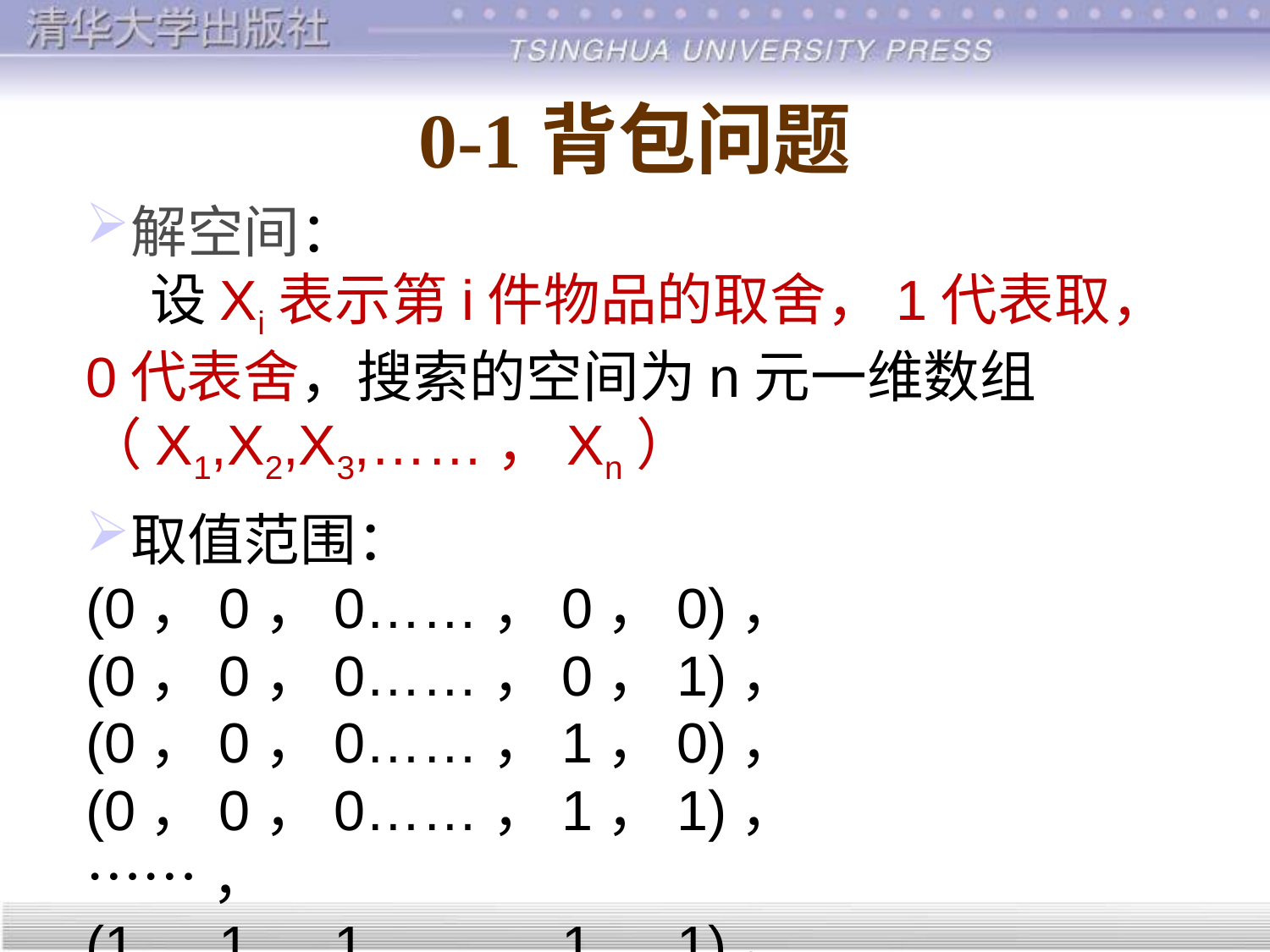

0-1背包问题
解空间：
    设Xi表示第i件物品的取舍，1代表取，0代表舍，搜索的空间为n元一维数组（X1,X2,X3,……，Xn）
取值范围：
(0，0，0……，0，0)，(0，0，0……，0，1)，
(0，0，0……，1，0)，(0，0，0……，1，1)，
……，
(1，1，1……，1，1)。